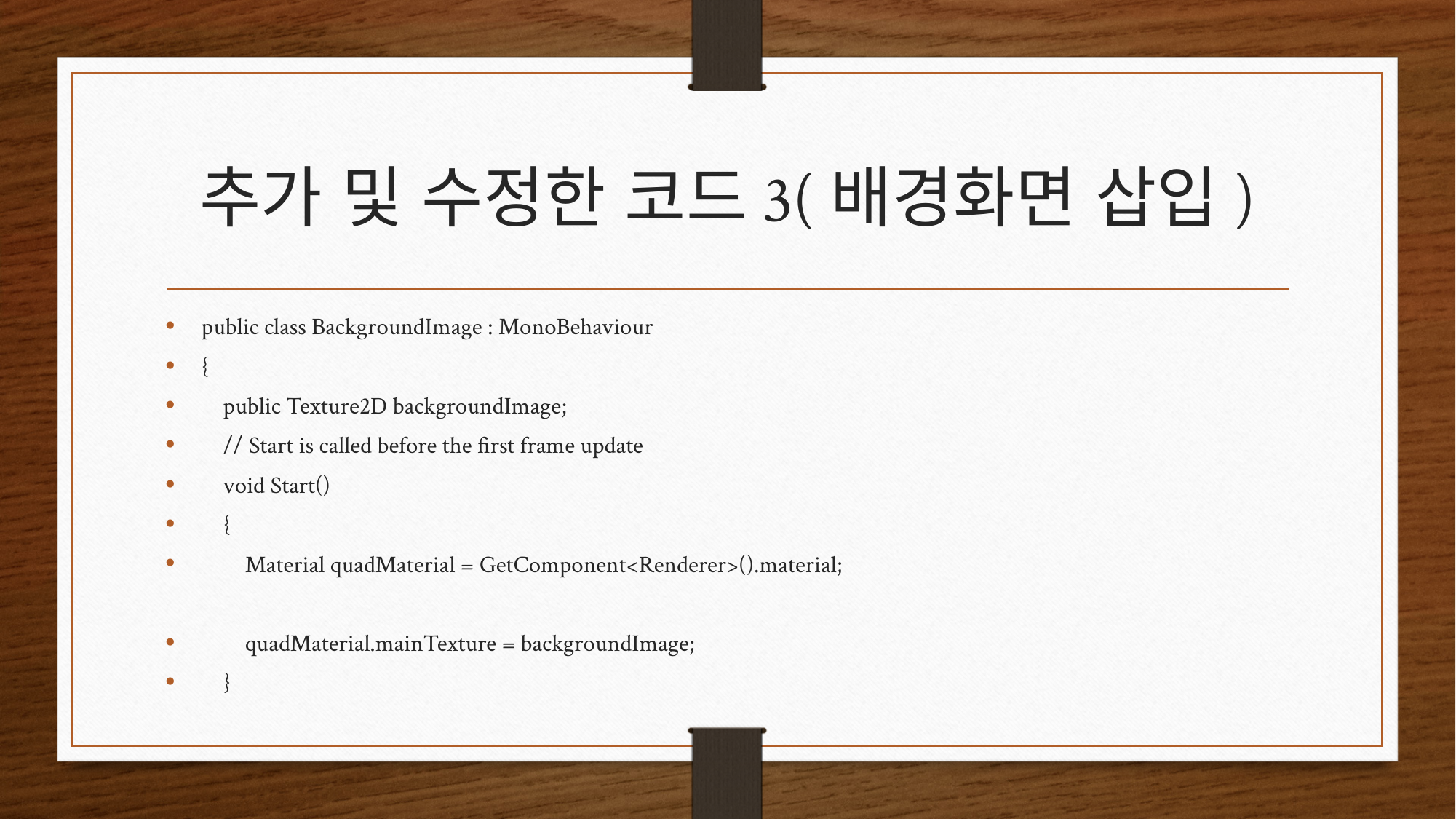

# 추가 및 수정한 코드3(배경화면 삽입)
public class BackgroundImage : MonoBehaviour
{
    public Texture2D backgroundImage;
    // Start is called before the first frame update
    void Start()
    {
        Material quadMaterial = GetComponent<Renderer>().material;

        quadMaterial.mainTexture = backgroundImage;
    }